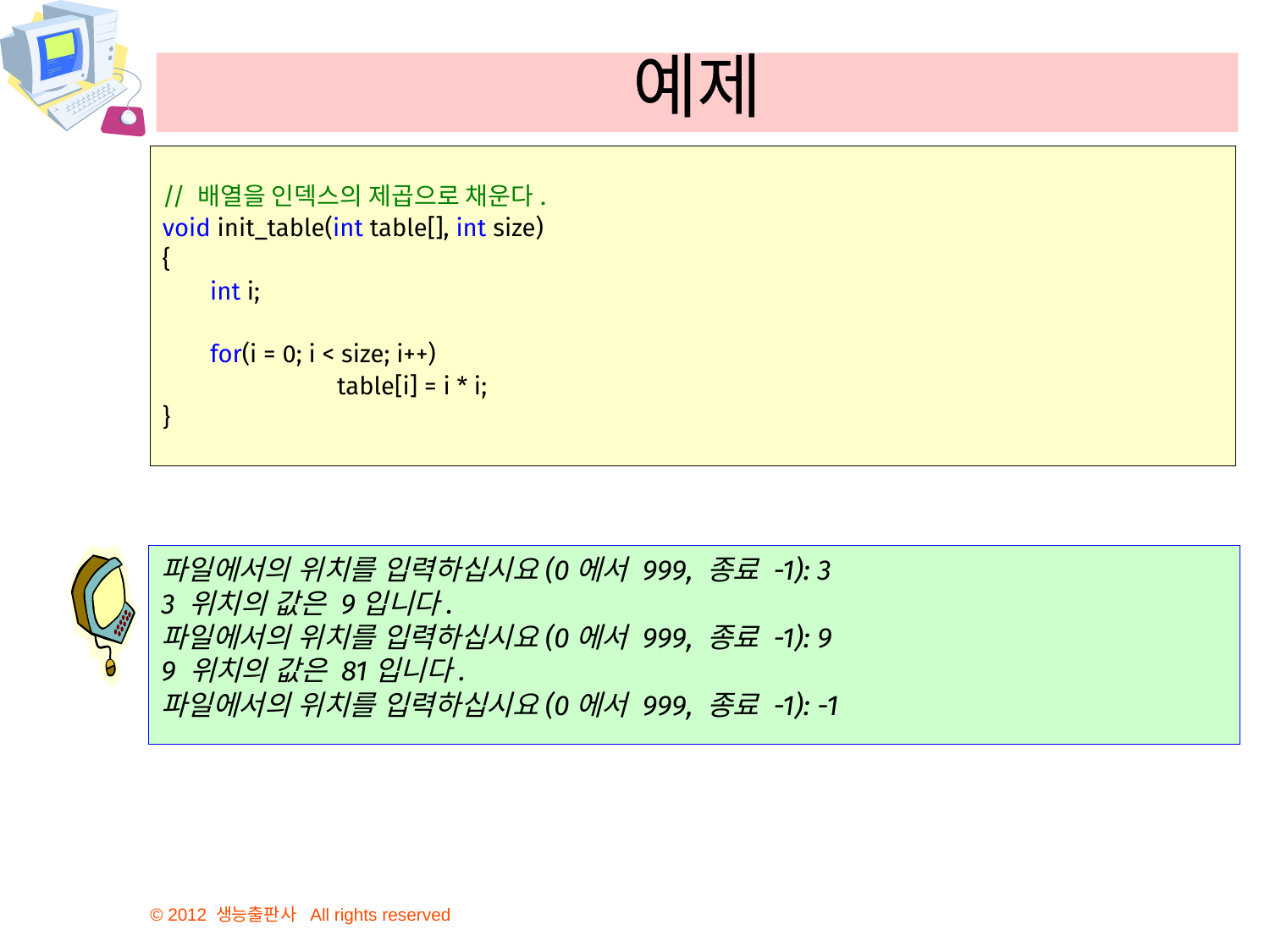

# 예제

// 배열을 인덱스의 제곱으로 채운다.
void init_table(int table[], int size)
{
	int i;

	for(i = 0; i < size; i++)
		table[i] = i * i;
}

파일에서의 위치를 입력하십시요(0에서 999, 종료 -1): 3
3 위치의 값은 9입니다.
파일에서의 위치를 입력하십시요(0에서 999, 종료 -1): 9
9 위치의 값은 81입니다.
파일에서의 위치를 입력하십시요(0에서 999, 종료 -1): -1